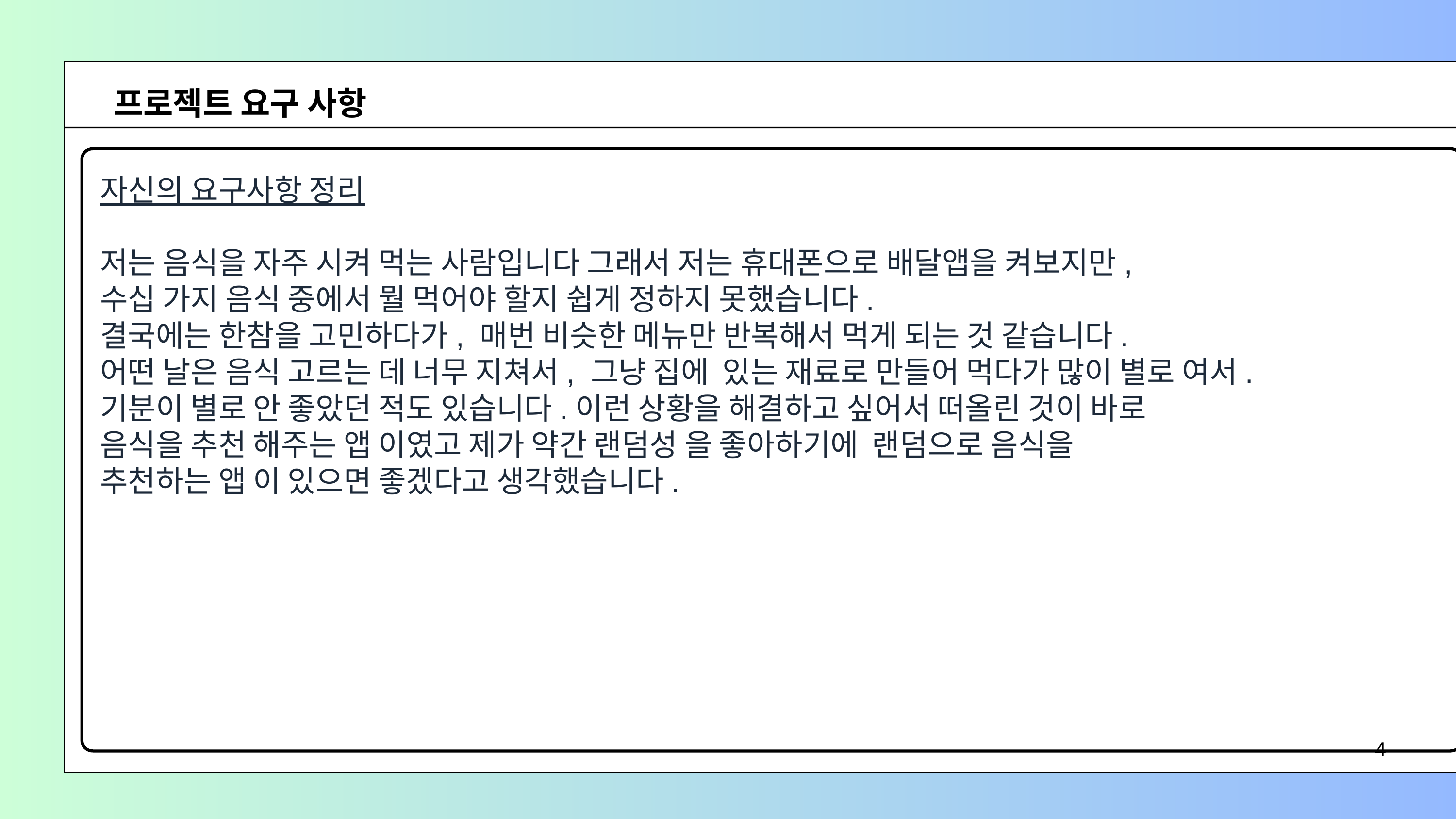

프로젝트 요구 사항

자신의 요구사항 정리

저는 음식을 자주 시켜 먹는 사람입니다 그래서 저는 휴대폰으로 배달앱을 켜보지만,
수십 가지 음식 중에서 뭘 먹어야 할지 쉽게 정하지 못했습니다.
결국에는 한참을 고민하다가, 매번 비슷한 메뉴만 반복해서 먹게 되는 것 같습니다.
어떤 날은 음식 고르는 데 너무 지쳐서, 그냥 집에  있는 재료로 만들어 먹다가 많이 별로 여서.
기분이 별로 안 좋았던 적도 있습니다.이런 상황을 해결하고 싶어서 떠올린 것이 바로
음식을 추천 해주는 앱 이였고 제가 약간 랜덤성 을 좋아하기에  랜덤으로 음식을
추천하는 앱 이 있으면 좋겠다고 생각했습니다.

4